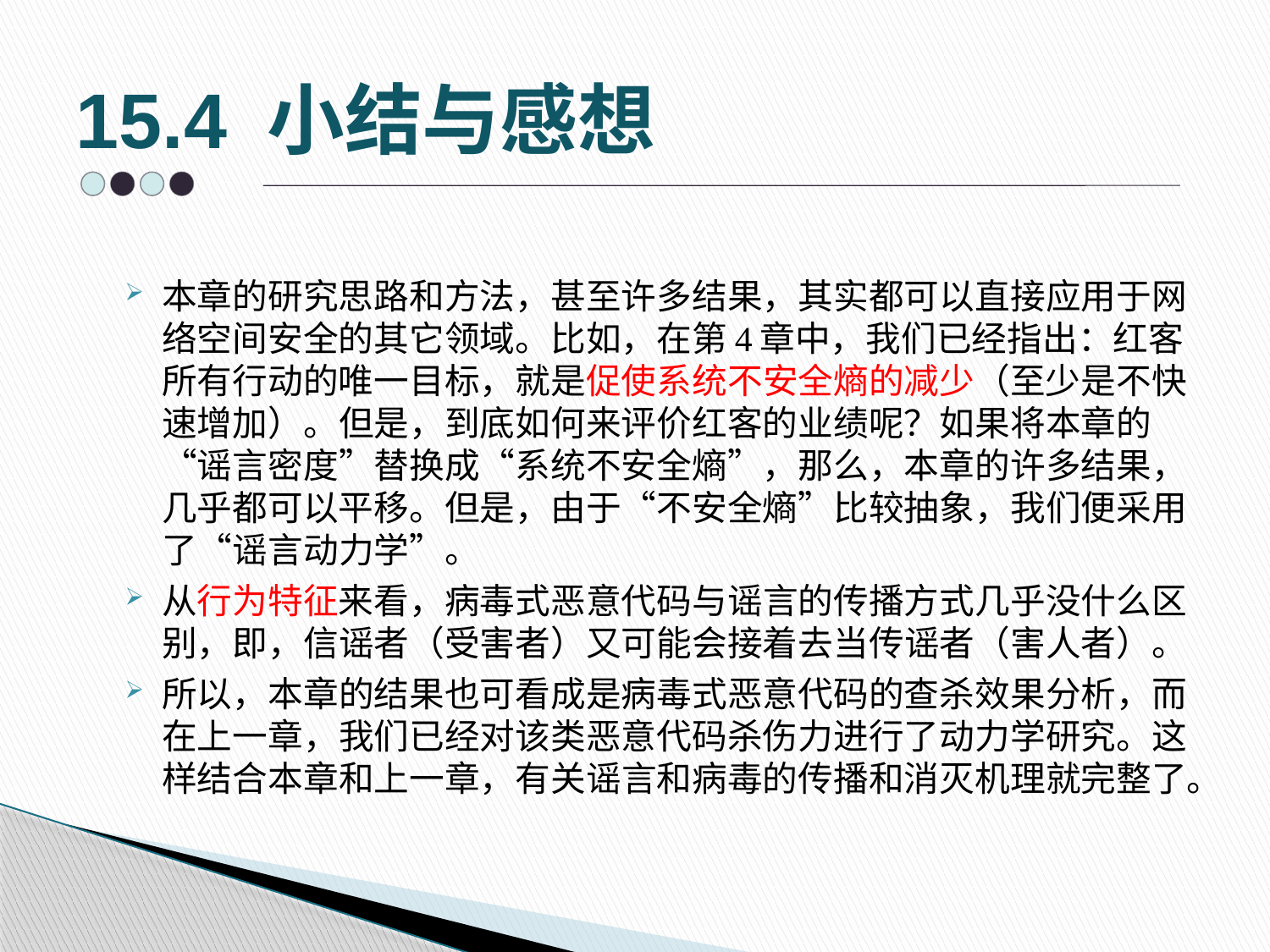

# 15.4 小结与感想

本章的研究思路和方法，甚至许多结果，其实都可以直接应用于网络空间安全的其它领域。比如，在第4章中，我们已经指出：红客所有行动的唯一目标，就是促使系统不安全熵的减少（至少是不快速增加）。但是，到底如何来评价红客的业绩呢？如果将本章的“谣言密度”替换成“系统不安全熵”，那么，本章的许多结果，几乎都可以平移。但是，由于“不安全熵”比较抽象，我们便采用了“谣言动力学”。
从行为特征来看，病毒式恶意代码与谣言的传播方式几乎没什么区别，即，信谣者（受害者）又可能会接着去当传谣者（害人者）。
所以，本章的结果也可看成是病毒式恶意代码的查杀效果分析，而在上一章，我们已经对该类恶意代码杀伤力进行了动力学研究。这样结合本章和上一章，有关谣言和病毒的传播和消灭机理就完整了。